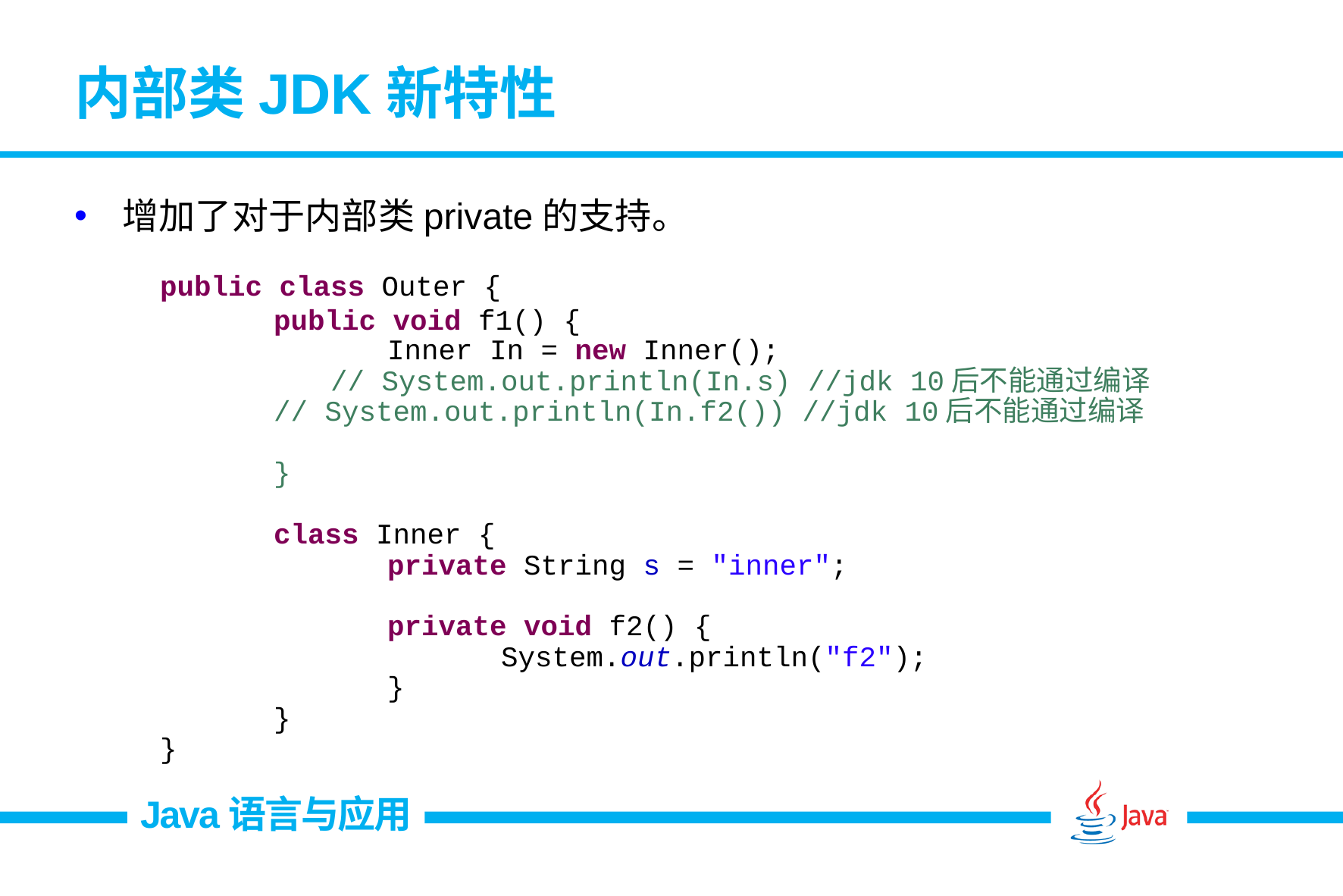

# 内部类JDK新特性
增加了对于内部类private的支持。

public class Outer {	public void f1() {		Inner In = new Inner();
          // System.out.println(In.s) //jdk 10后不能通过编译	// System.out.println(In.f2()) //jdk 10后不能通过编译 	}		class Inner {		private String s = "inner"; 		private void f2() {			System.out.println("f2");		}	}}